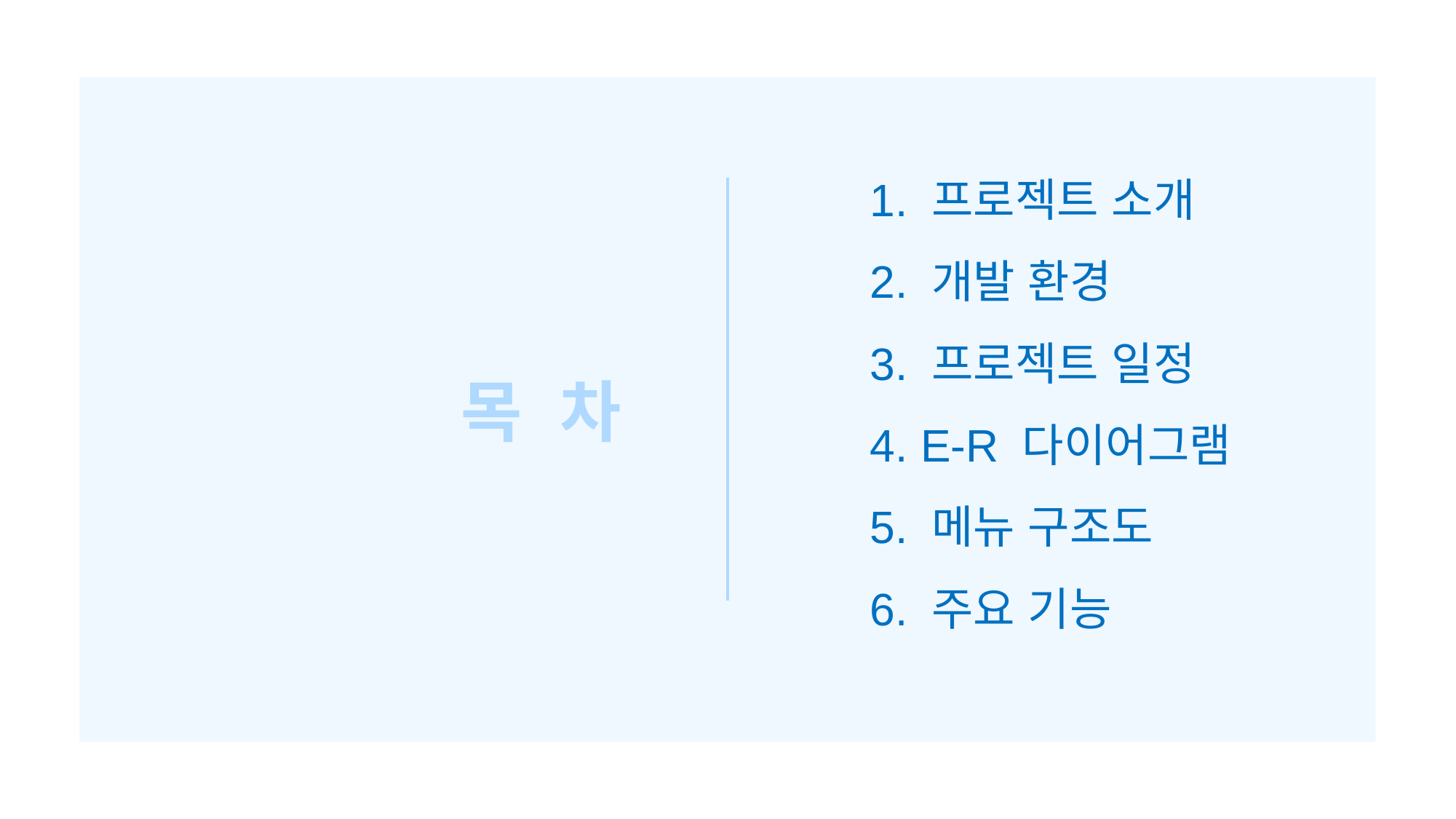

프로젝트 소개
 개발 환경
 프로젝트 일정
 E-R 다이어그램
 메뉴 구조도
 주요 기능
목  차